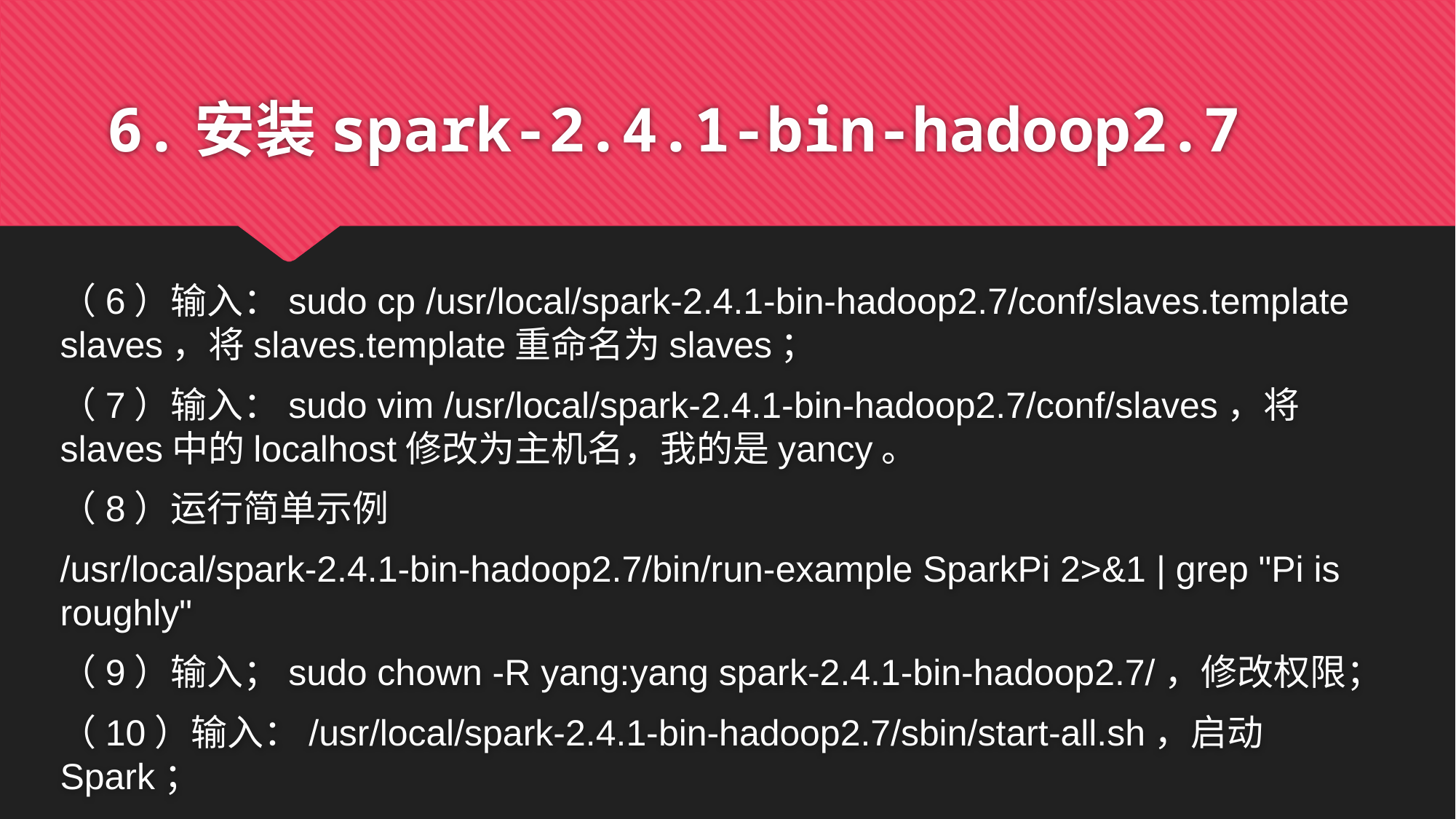

# 6.安装spark-2.4.1-bin-hadoop2.7

（6）输入：sudo cp /usr/local/spark-2.4.1-bin-hadoop2.7/conf/slaves.template slaves，将slaves.template重命名为slaves；
（7）输入：sudo vim /usr/local/spark-2.4.1-bin-hadoop2.7/conf/slaves，将slaves中的localhost修改为主机名，我的是yancy。
（8）运行简单示例
/usr/local/spark-2.4.1-bin-hadoop2.7/bin/run-example SparkPi 2>&1 | grep "Pi is roughly"
（9）输入；sudo chown -R yang:yang spark-2.4.1-bin-hadoop2.7/，修改权限；
（10）输入：/usr/local/spark-2.4.1-bin-hadoop2.7/sbin/start-all.sh，启动Spark；